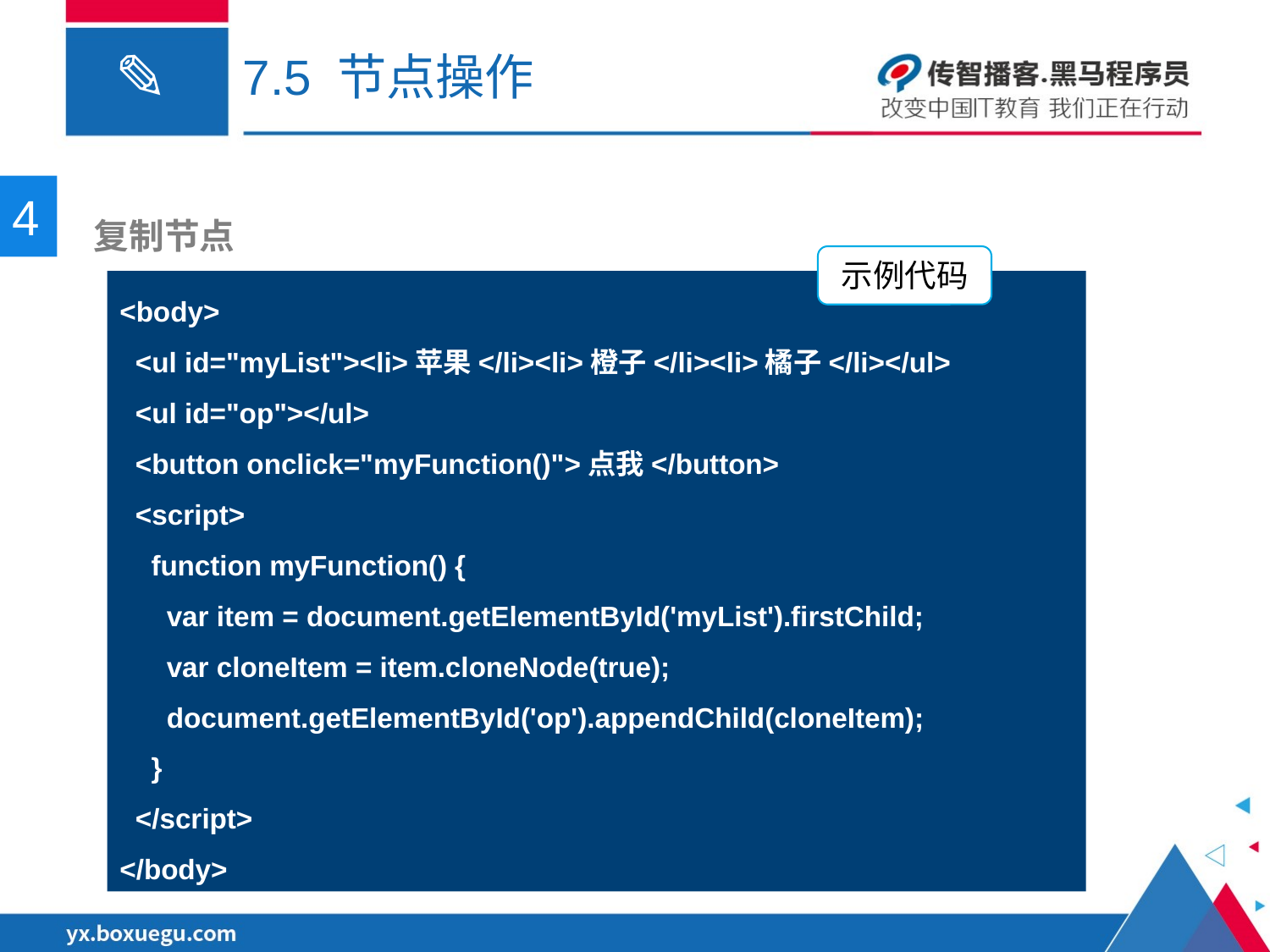

# 7.5 节点操作

4
  复制节点
示例代码
<body>
  <ul id="myList"><li>苹果</li><li>橙子</li><li>橘子</li></ul>
  <ul id="op"></ul>
  <button onclick="myFunction()">点我</button>
  <script>
    function myFunction() {
      var item = document.getElementById('myList').firstChild;
      var cloneItem = item.cloneNode(true);
      document.getElementById('op').appendChild(cloneItem);
    }
  </script>
</body>